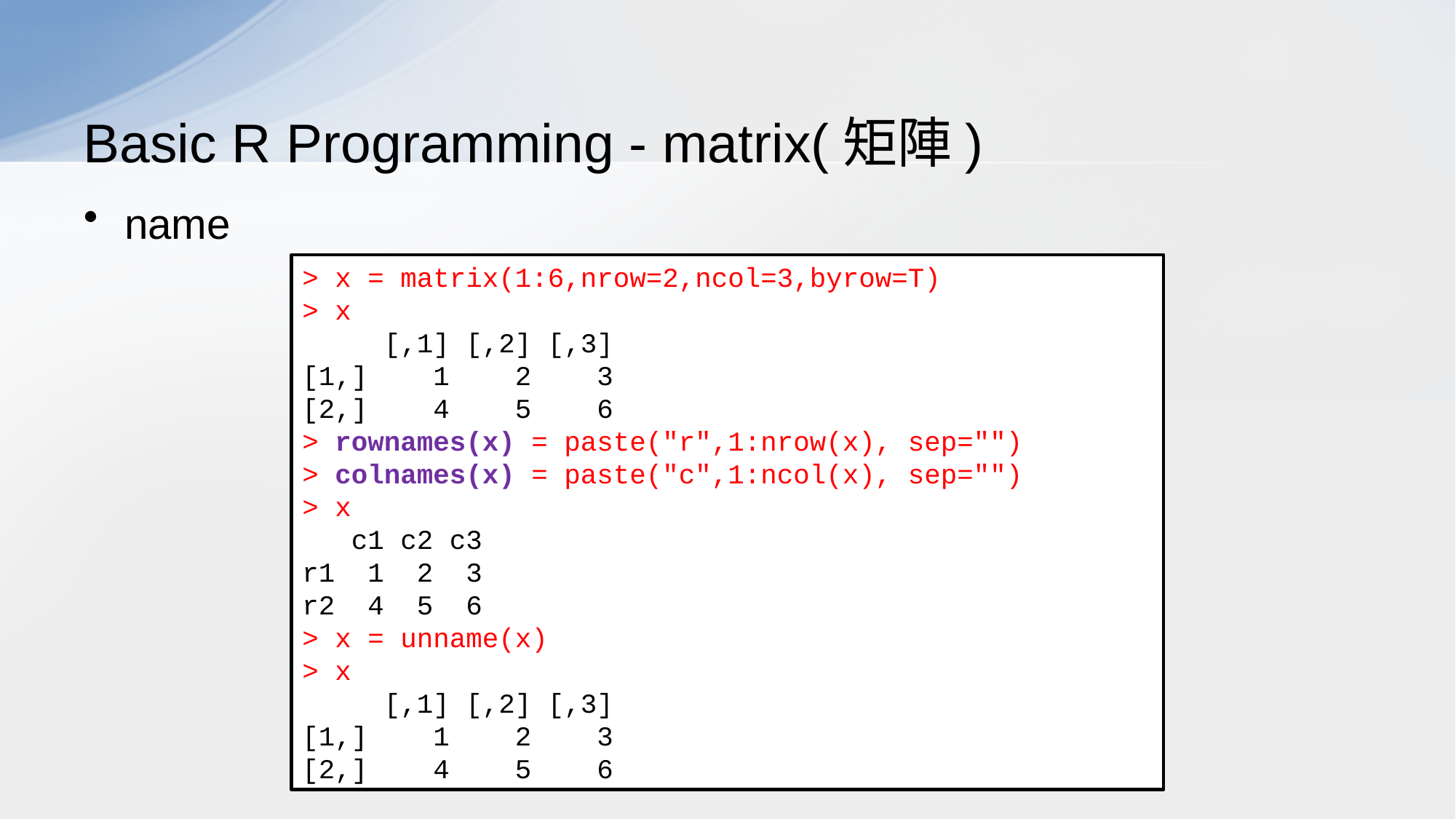

# Basic R Programming - matrix(矩陣)
name
> x = matrix(1:6,nrow=2,ncol=3,byrow=T)
> x
     [,1] [,2] [,3]
[1,]    1    2    3
[2,]    4    5    6
> rownames(x) = paste("r",1:nrow(x), sep="")
> colnames(x) = paste("c",1:ncol(x), sep="")
> x
   c1 c2 c3
r1  1  2  3
r2  4  5  6
> x = unname(x)
> x
     [,1] [,2] [,3]
[1,]    1    2    3
[2,]    4    5    6
61